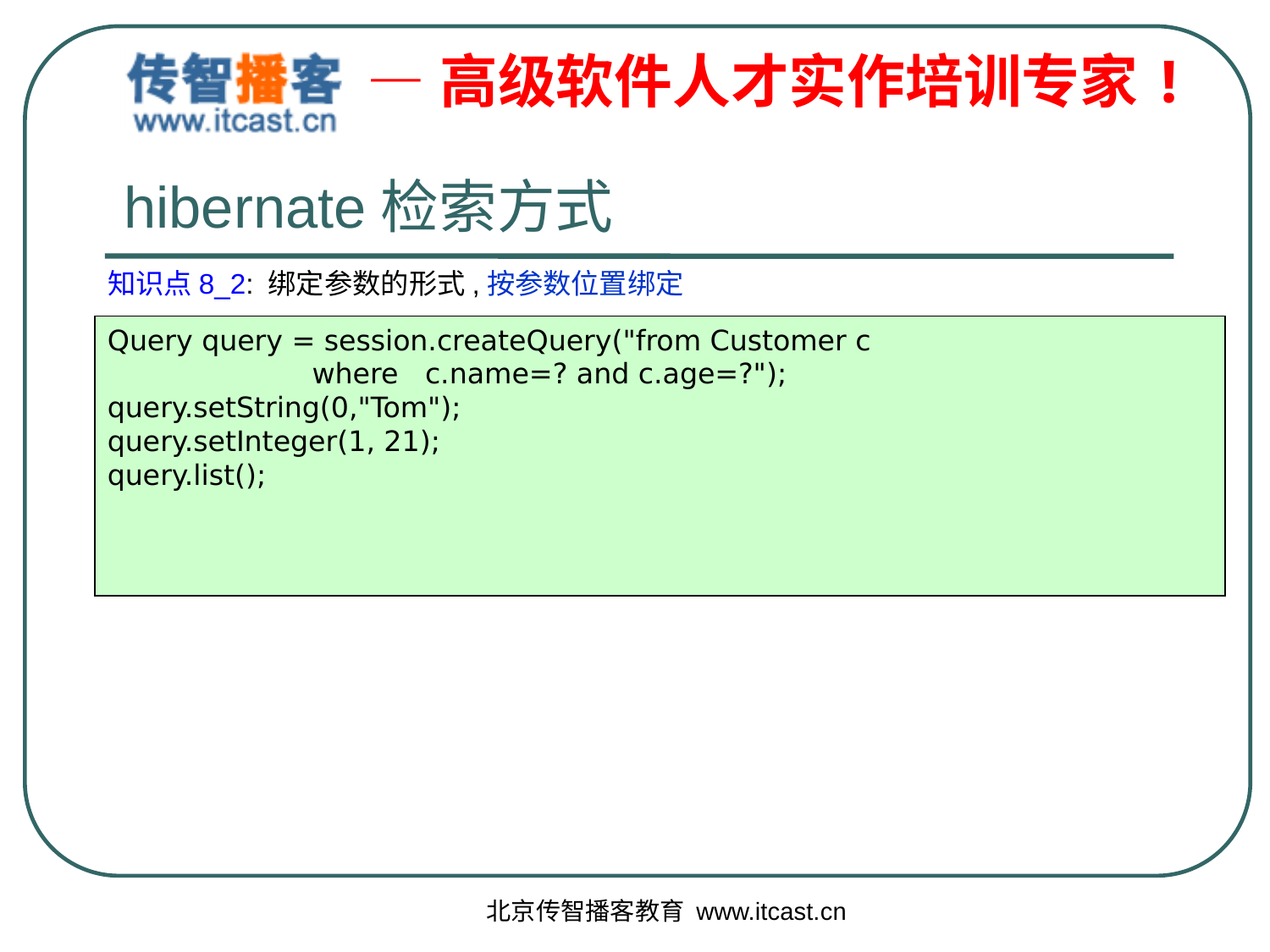

# hibernate检索方式
知识点8_2: 绑定参数的形式,按参数位置绑定
Query query = session.createQuery("from Customer c
                       where   c.name=? and c.age=?");
query.setString(0,"Tom");
query.setInteger(1, 21);
query.list();
北京传智播客教育 www.itcast.cn